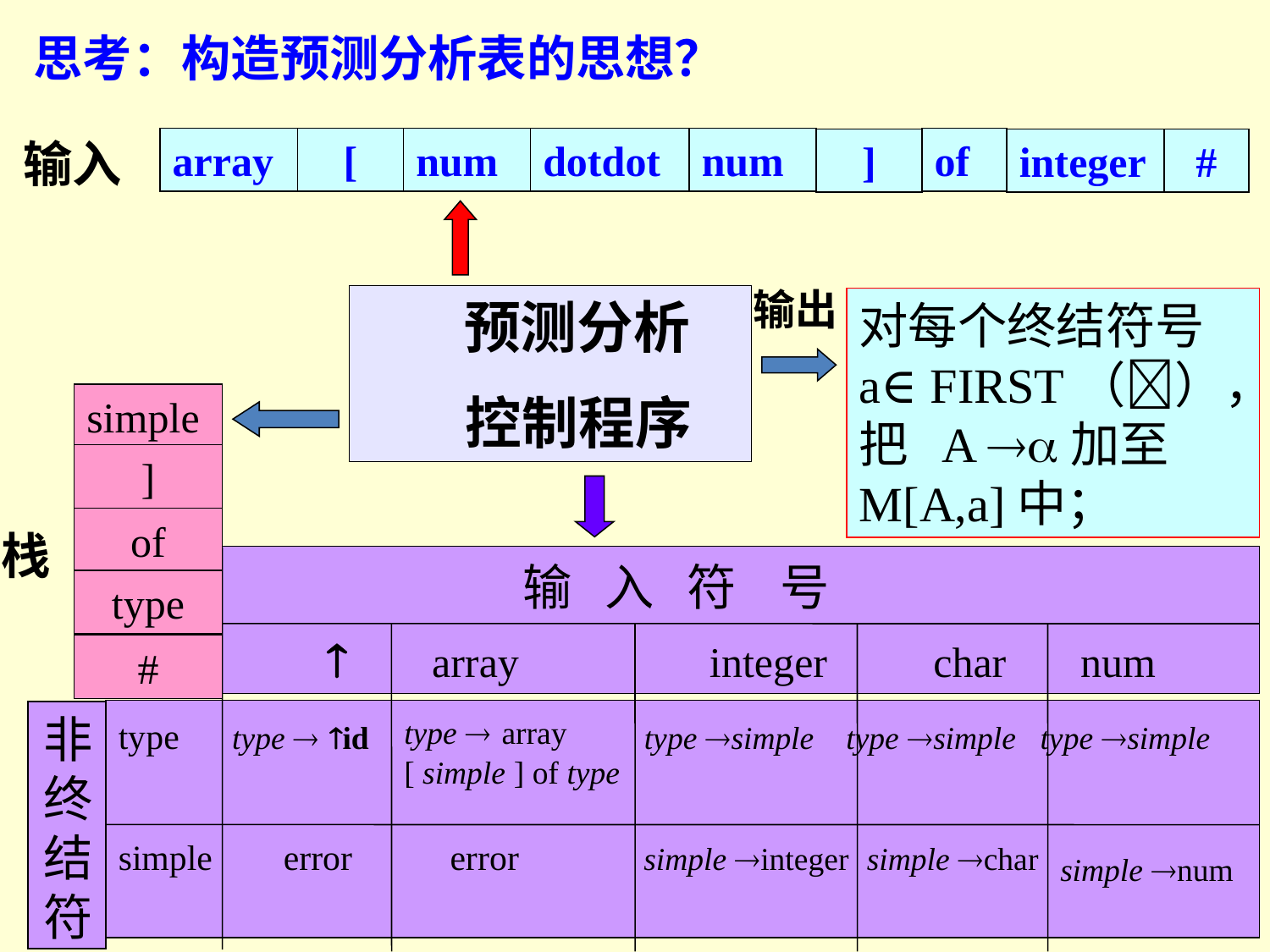

思考：构造预测分析表的思想？
输入
array
[
num
dotdot
num
of
]
integer
#

输出
       预测分析
       控制程序

simple
]
of
type
#

栈

非终结符号

                 ↑        array                  integer          char       num

   输   入   符    号

type → array [ simple ] of type
type     type → ↑id                          type →simple    type →simple   type →simple

simple        error           error              simple →integer  simple →char

simple →num                                                                                                          dotdot num

非
终
结
符
对每个终结符号a∈FIRST（α），把  A →α加至M[A,a]中；